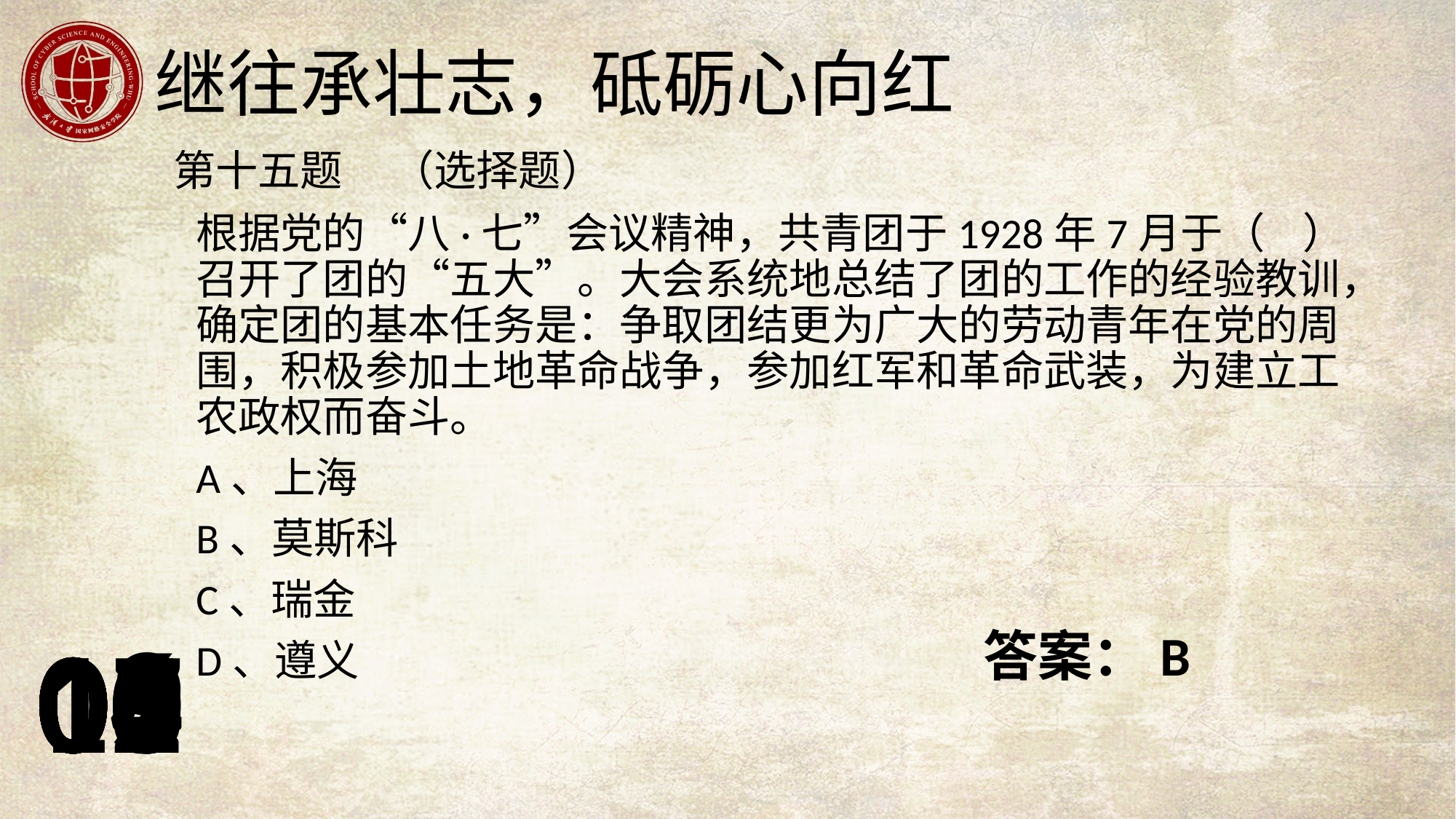

第十五题	（选择题）
根据党的“八·七”会议精神，共青团于1928年7月于（    ）召开了团的“五大”。大会系统地总结了团的工作的经验教训，确定团的基本任务是：争取团结更为广大的劳动青年在党的周围，积极参加土地革命战争，参加红军和革命武装，为建立工农政权而奋斗。
A、上海
B、莫斯科
C、瑞金
D、遵义
答案：B